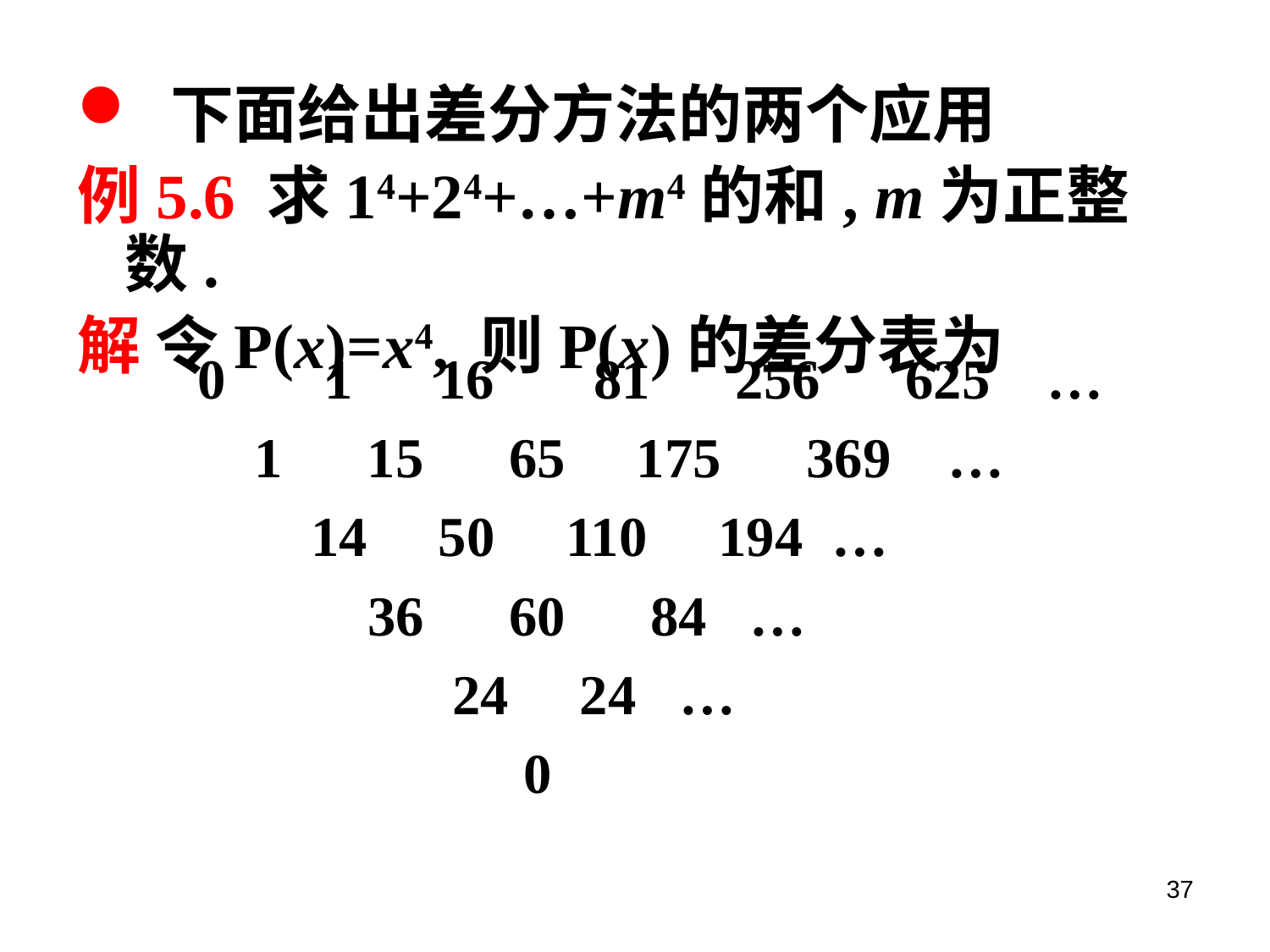

下面给出差分方法的两个应用
例5.6 求14+24+…+m4的和, m为正整数.
解 令P(x)=x4, 则P(x)的差分表为
0       1      16       81      256      625    …
    1      15      65     175      369    …
        14     50     110     194  …
            36      60      84   …
                  24     24   …
                       0

37